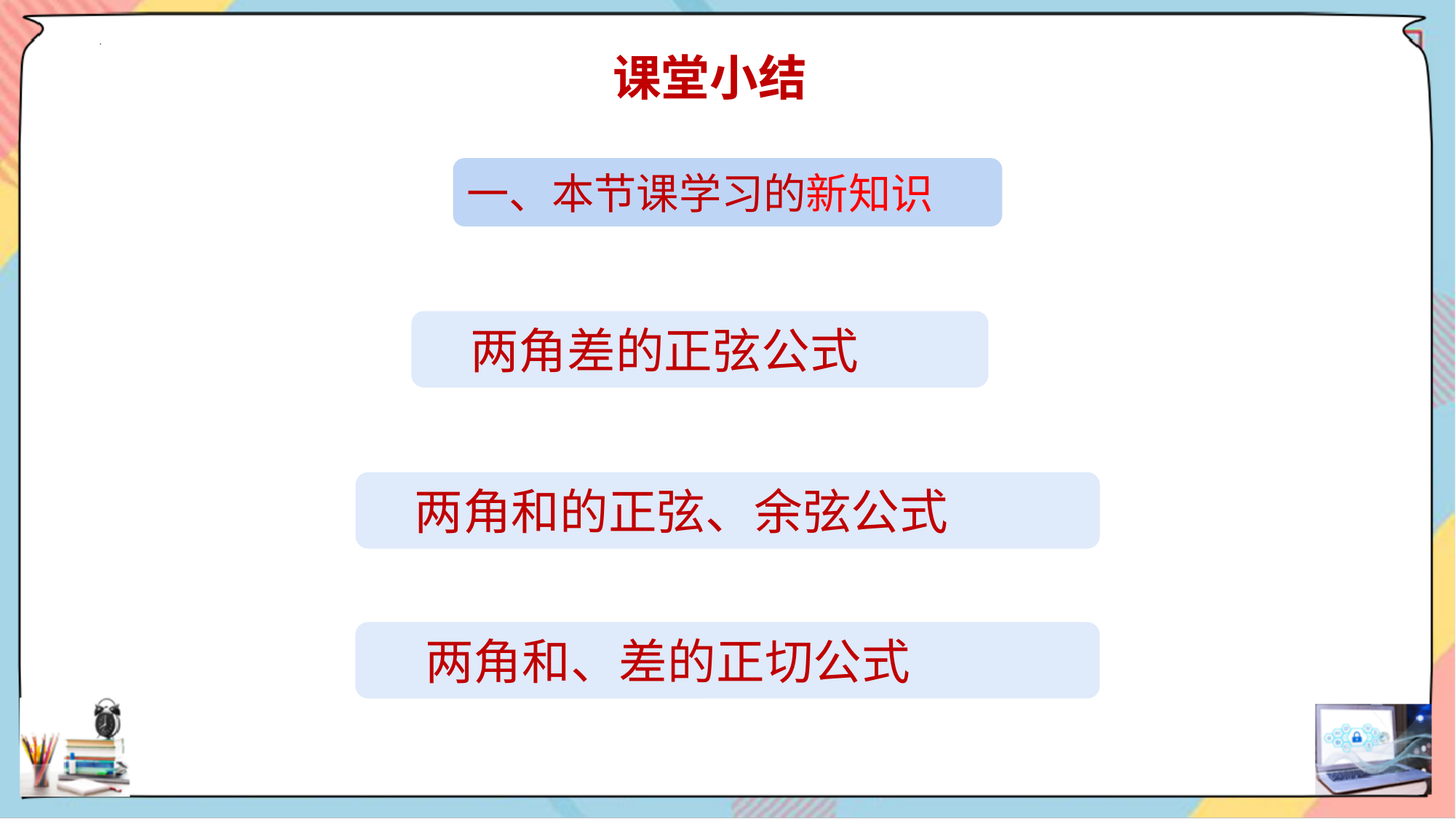

课堂小结
一、本节课学习的新知识
   两角差的正弦公式
   两角和的正弦、余弦公式
    两角和、差的正切公式